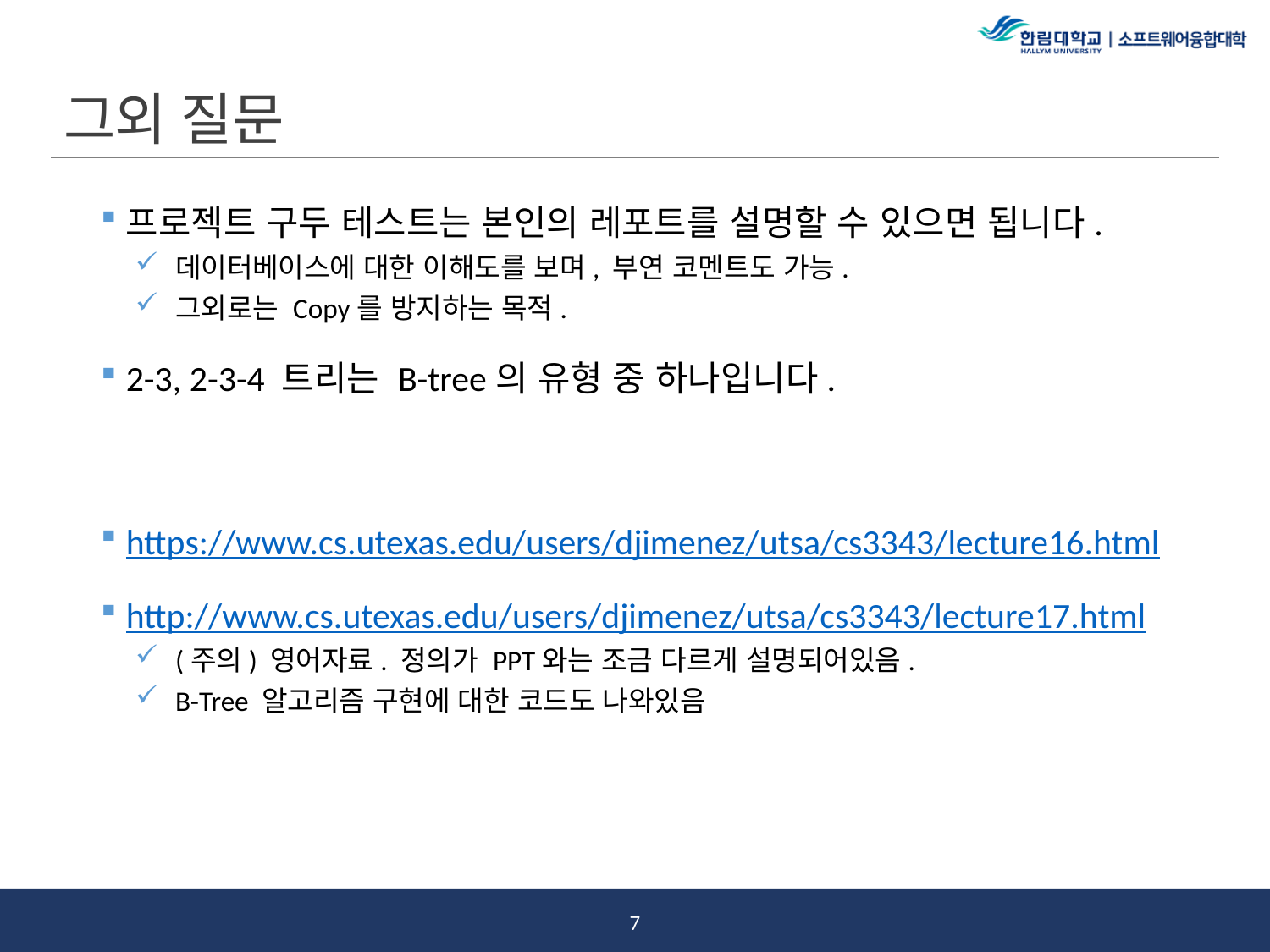

# 그외 질문
프로젝트 구두 테스트는 본인의 레포트를 설명할 수 있으면 됩니다.
데이터베이스에 대한 이해도를 보며, 부연 코멘트도 가능.
그외로는 Copy를 방지하는 목적.
2-3, 2-3-4 트리는 B-tree의 유형 중 하나입니다.

https://www.cs.utexas.edu/users/djimenez/utsa/cs3343/lecture16.html
http://www.cs.utexas.edu/users/djimenez/utsa/cs3343/lecture17.html
(주의) 영어자료. 정의가 PPT와는 조금 다르게 설명되어있음.
B-Tree 알고리즘 구현에 대한 코드도 나와있음

7